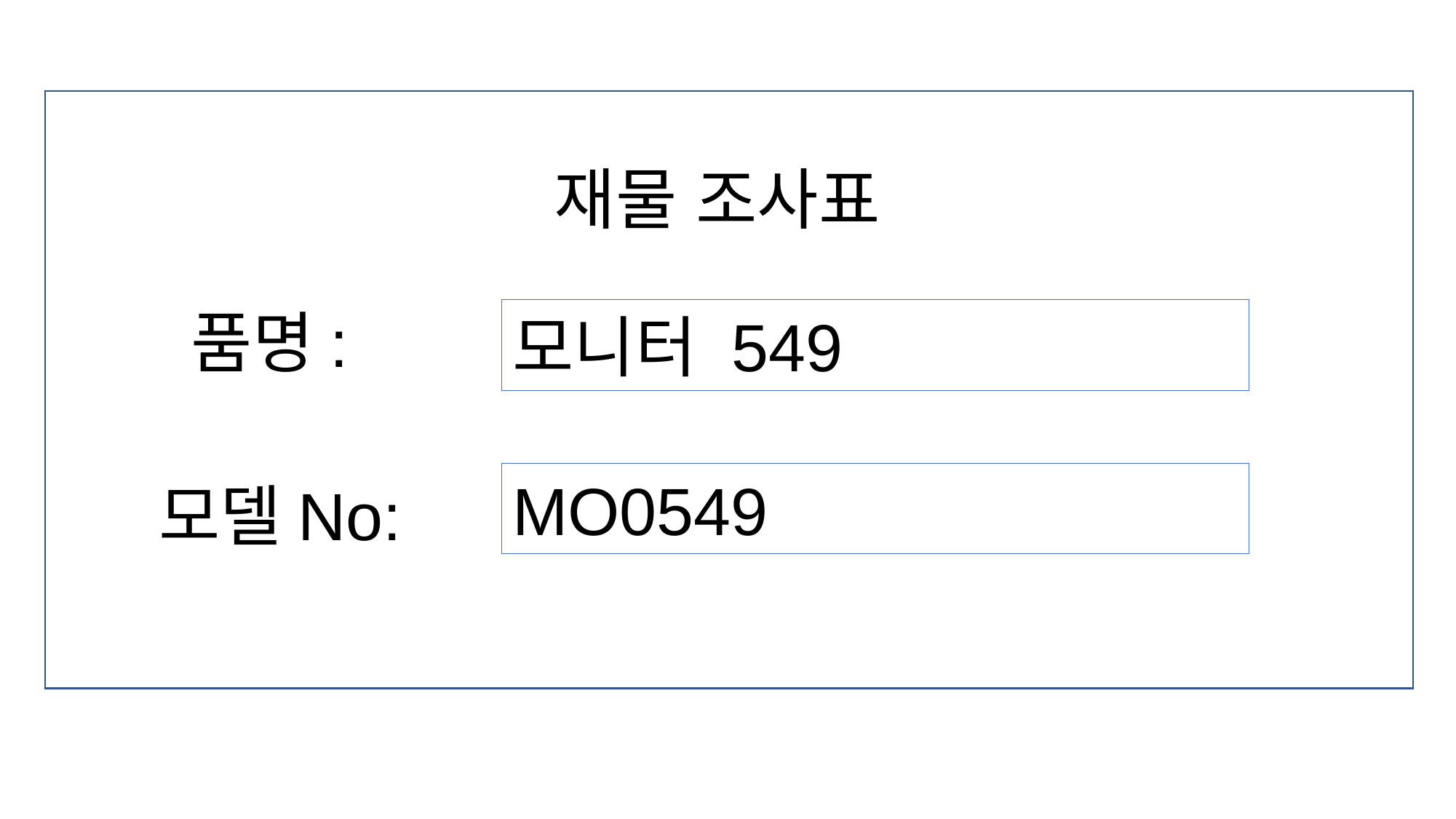

재물 조사표
품명:
모니터 549
MO0549
모델No: